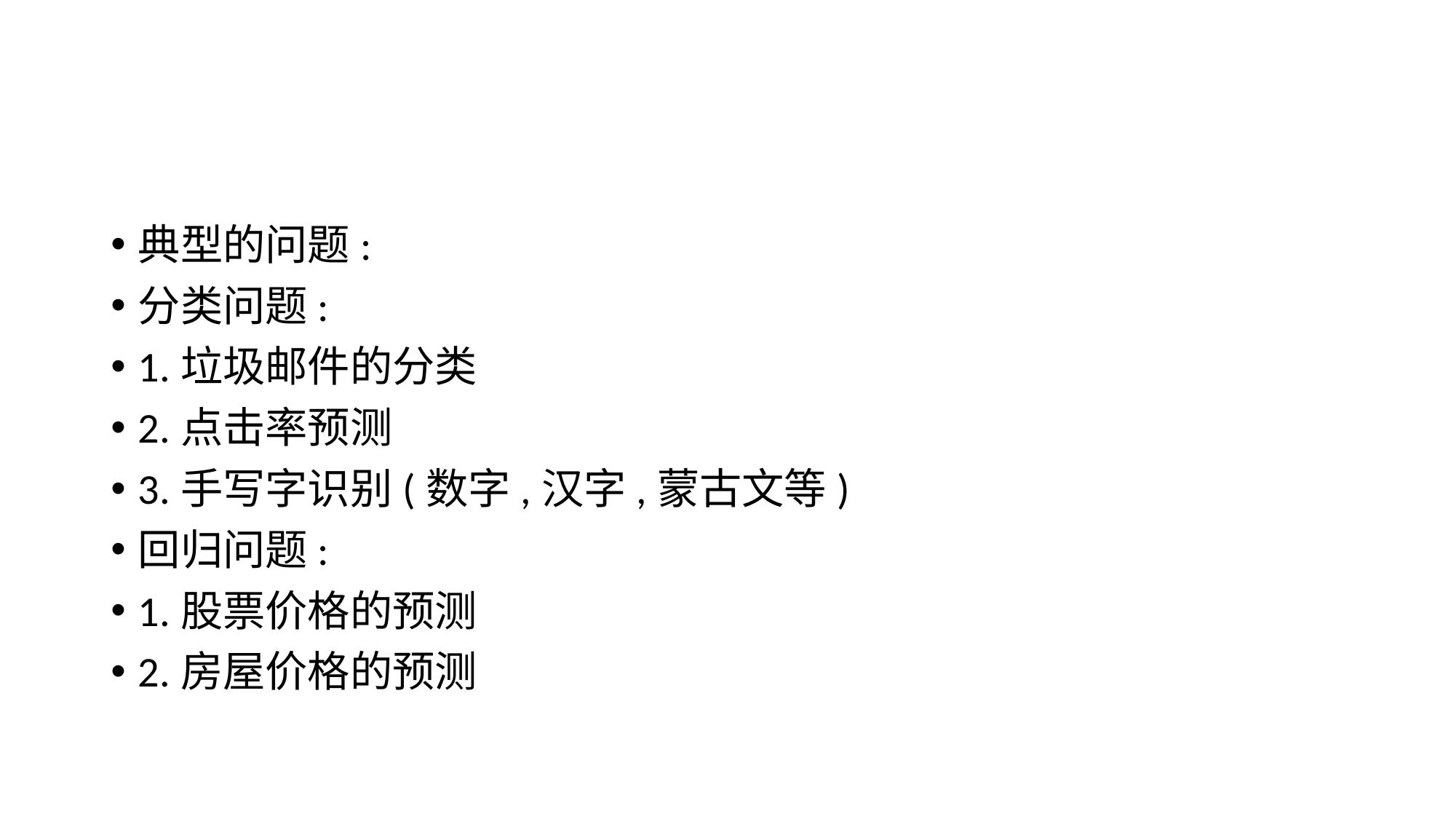

#
典型的问题:
分类问题:
1.垃圾邮件的分类
2.点击率预测
3.手写字识别(数字,汉字,蒙古文等)
回归问题:
1.股票价格的预测
2.房屋价格的预测